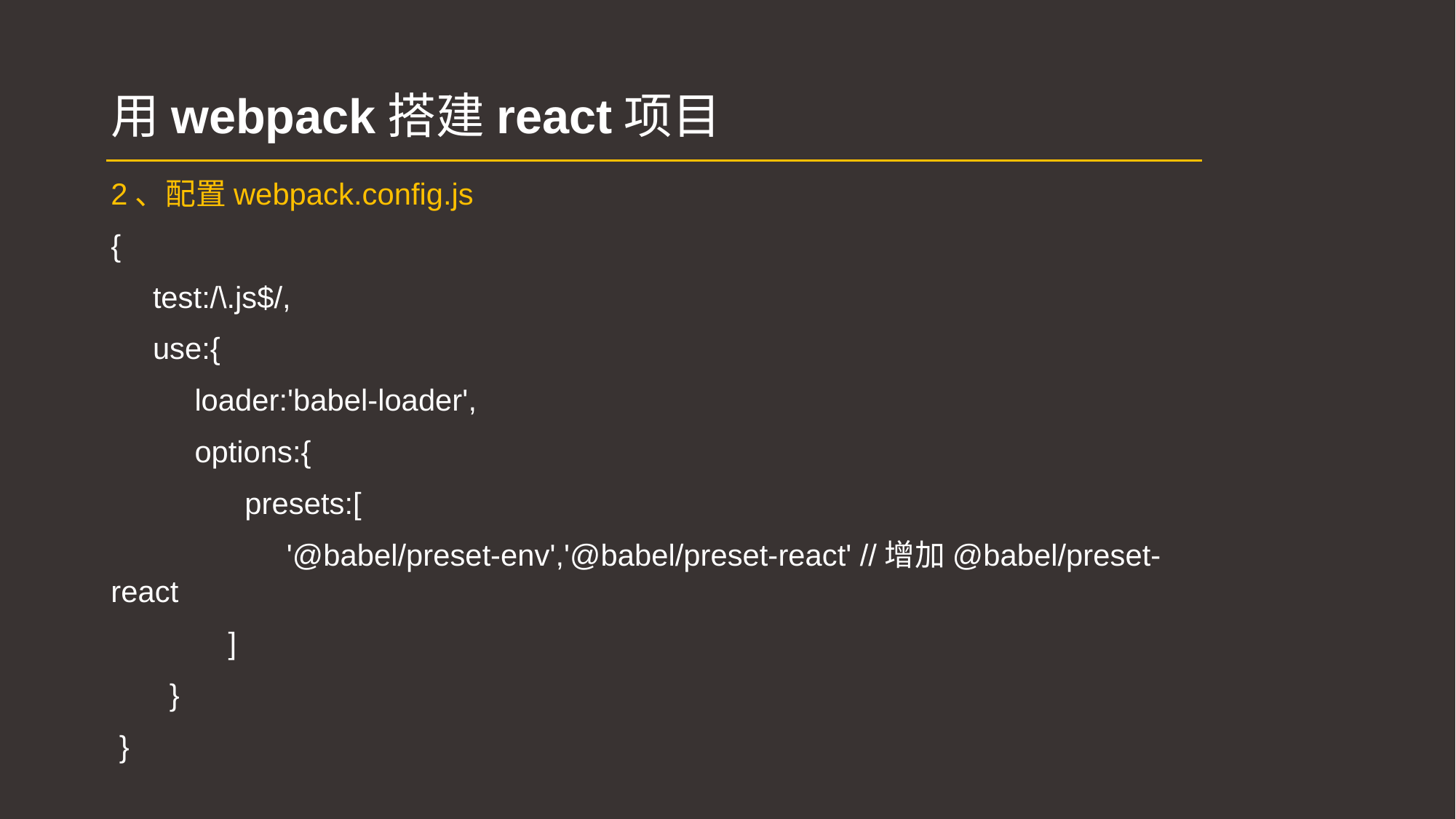

# 用webpack搭建react项目
2、配置webpack.config.js
{
     test:/\.js$/,
     use:{
          loader:'babel-loader',
          options:{
                presets:[
                     '@babel/preset-env','@babel/preset-react' //增加@babel/preset-react
              ]
       }
 }